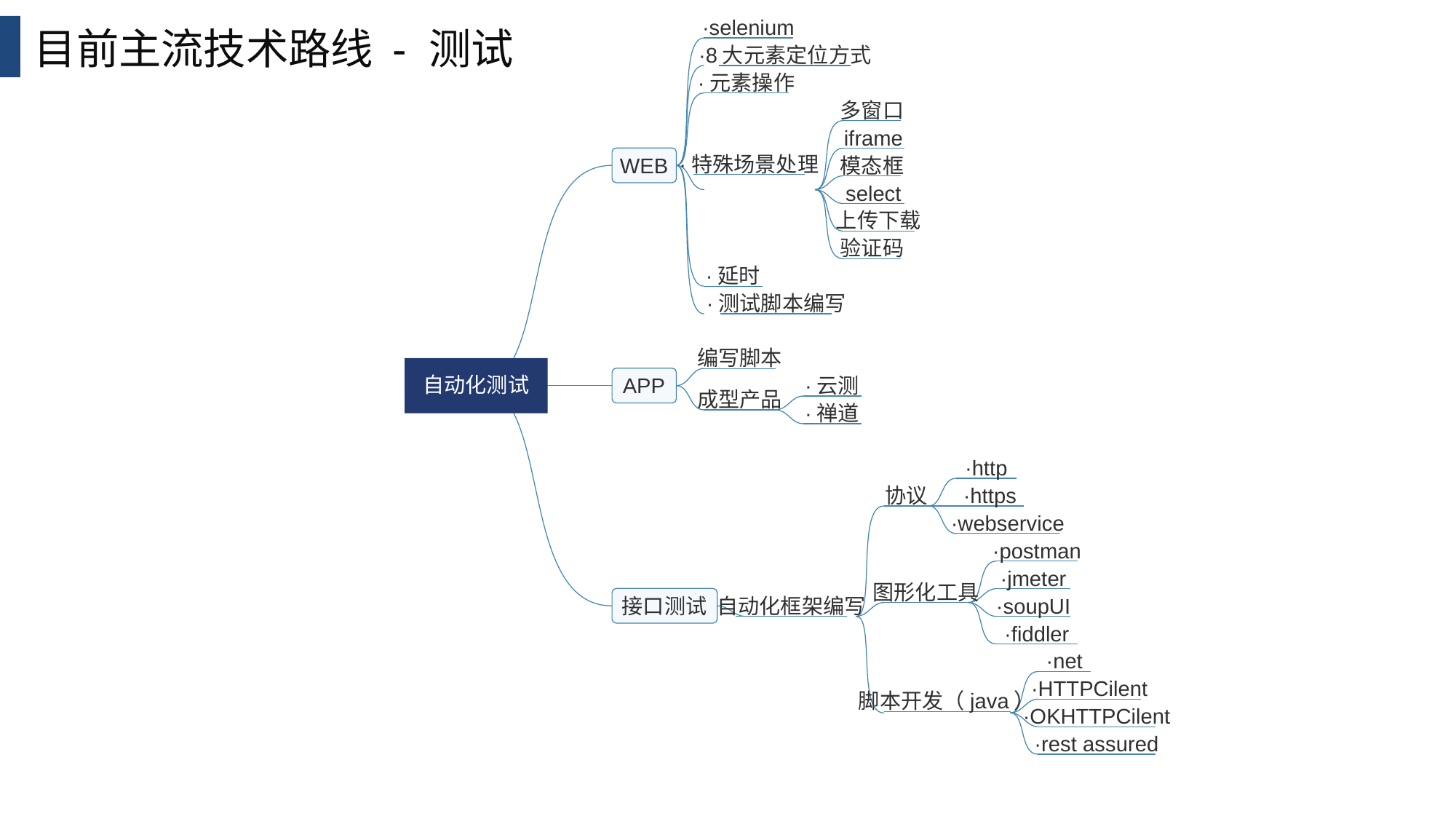

目前主流技术路线 - 测试
·selenium
·8大元素定位方式
·元素操作
多窗口

iframe

WEB
·特殊场景处理
模态框

select

上传下载

验证码

·延时

·测试脚本编写
编写脚本
自动化测试
APP
·云测

成型产品

·禅道

·http
协议
·https

·webservice

·postman

·jmeter
图形化工具

接口测试
自动化框架编写
·soupUI

·fiddler

·net

·HTTPCilent
脚本开发（java）

·OKHTTPCilent

·rest assured

自动化测试